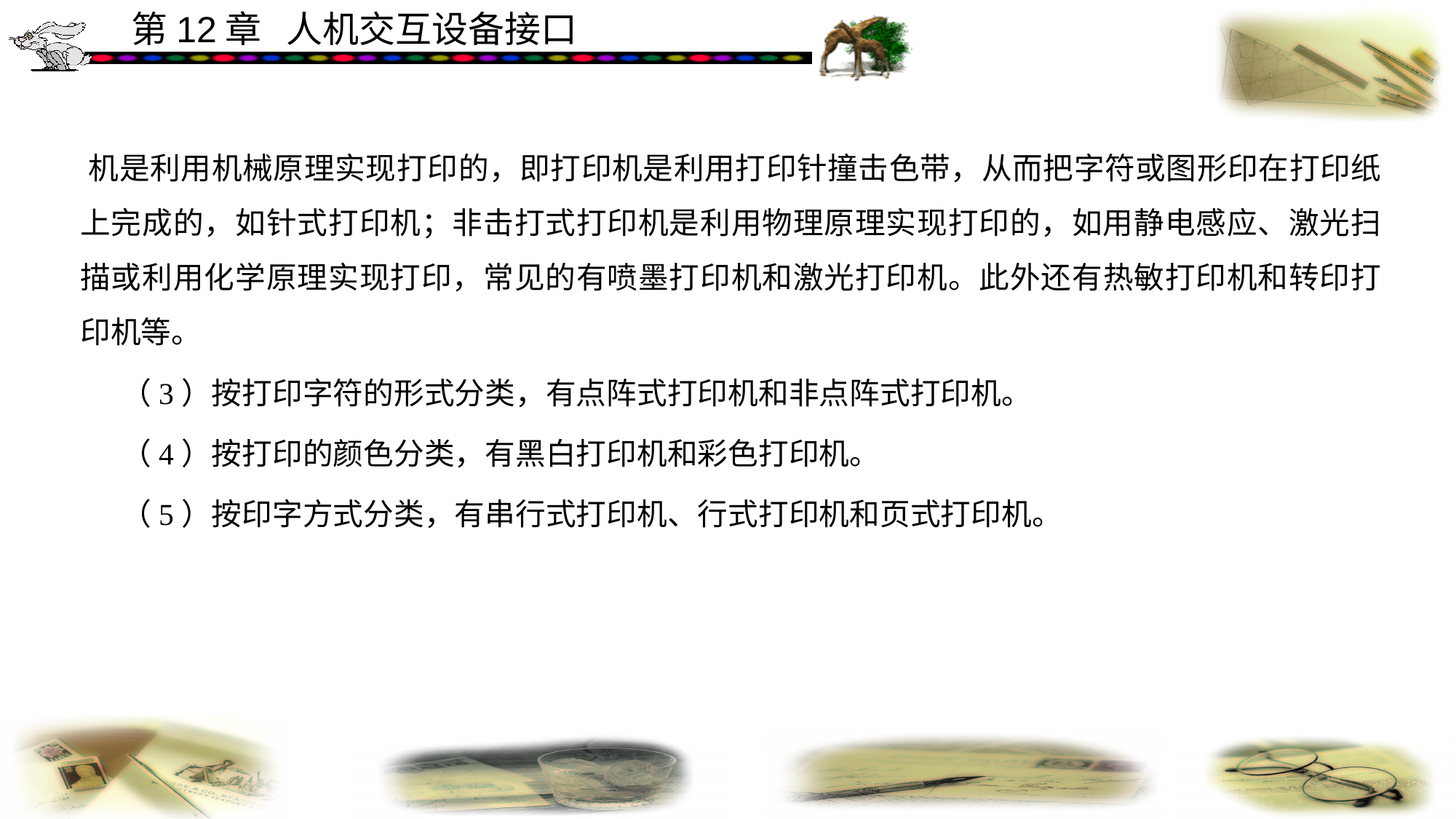

机是利用机械原理实现打印的，即打印机是利用打印针撞击色带，从而把字符或图形印在打印纸上完成的，如针式打印机；非击打式打印机是利用物理原理实现打印的，如用静电感应、激光扫描或利用化学原理实现打印，常见的有喷墨打印机和激光打印机。此外还有热敏打印机和转印打印机等。
       （3）按打印字符的形式分类，有点阵式打印机和非点阵式打印机。
       （4）按打印的颜色分类，有黑白打印机和彩色打印机。
       （5）按印字方式分类，有串行式打印机、行式打印机和页式打印机。